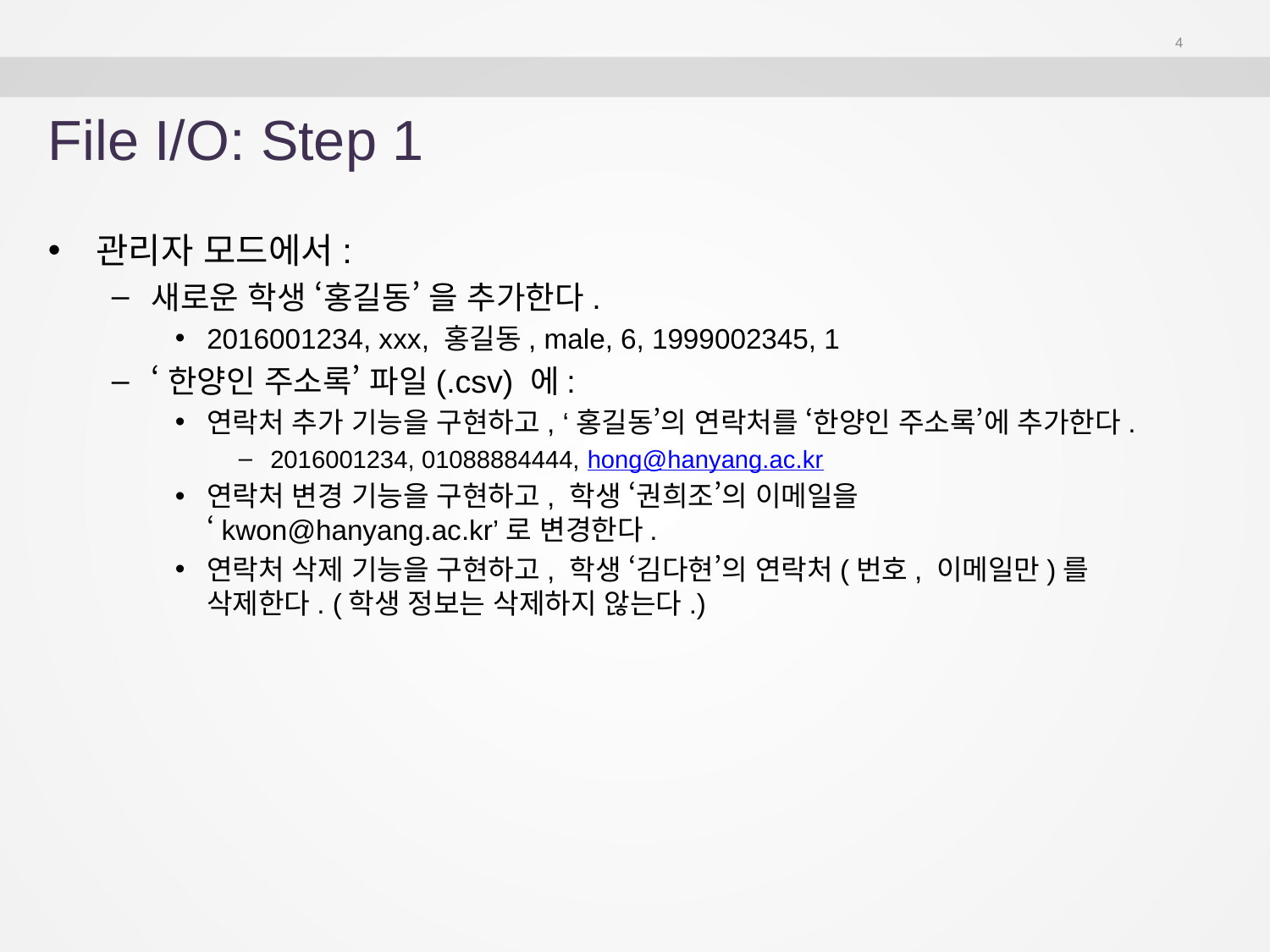

4
# File I/O: Step 1
관리자 모드에서:
새로운 학생 ‘홍길동’ 을 추가한다.
2016001234, xxx, 홍길동, male, 6, 1999002345, 1
‘한양인 주소록’ 파일(.csv) 에:
연락처 추가 기능을 구현하고, ‘홍길동’의 연락처를 ‘한양인 주소록’에 추가한다.
2016001234, 01088884444, hong@hanyang.ac.kr
연락처 변경 기능을 구현하고, 학생 ‘권희조’의 이메일을 ‘kwon@hanyang.ac.kr’로 변경한다.
연락처 삭제 기능을 구현하고, 학생 ‘김다현’의 연락처(번호, 이메일만)를 삭제한다. (학생 정보는 삭제하지 않는다.)